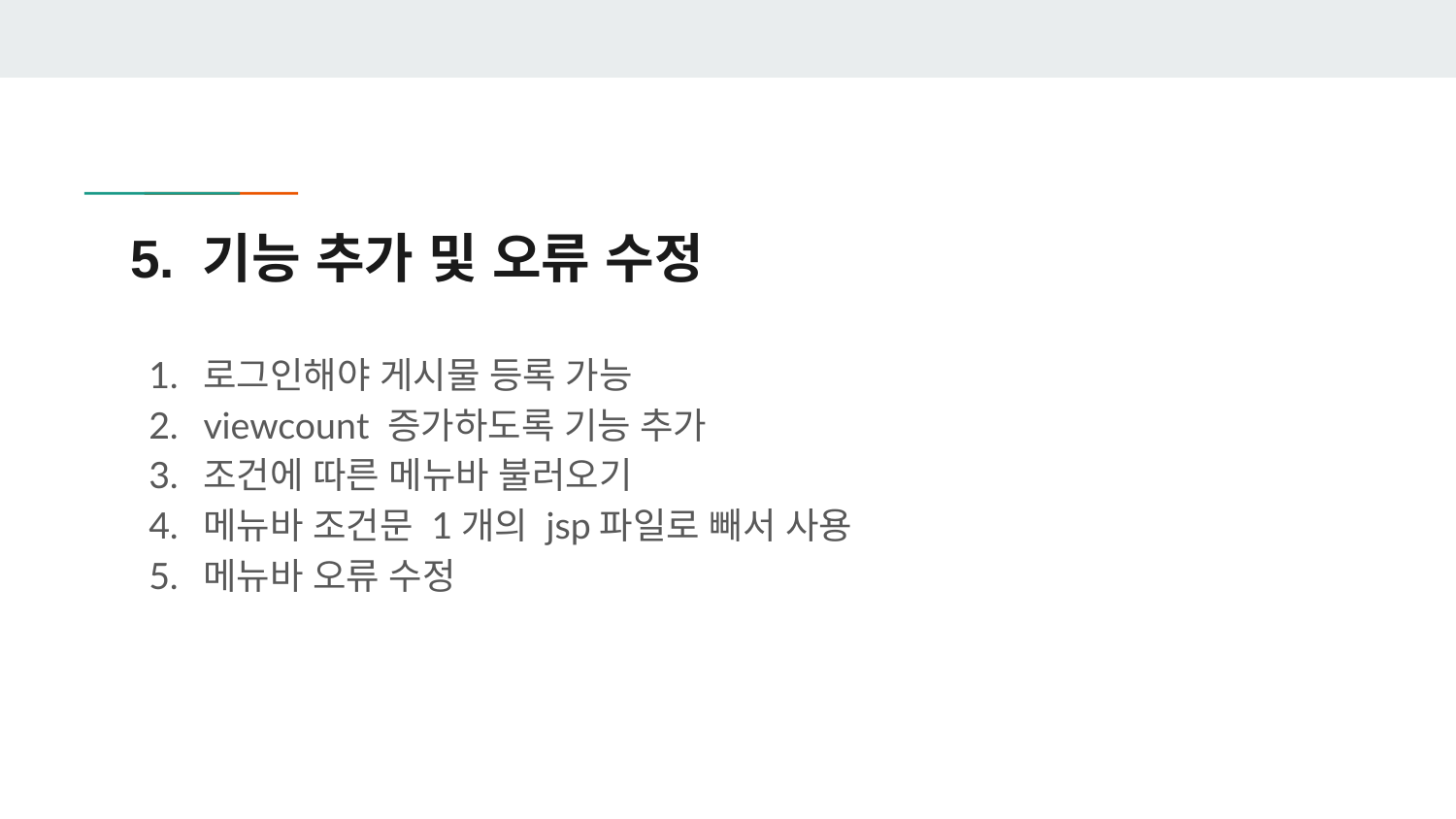

# 5. 기능 추가 및 오류 수정
로그인해야 게시물 등록 가능
viewcount 증가하도록 기능 추가
조건에 따른 메뉴바 불러오기
메뉴바 조건문 1개의 jsp파일로 빼서 사용
메뉴바 오류 수정